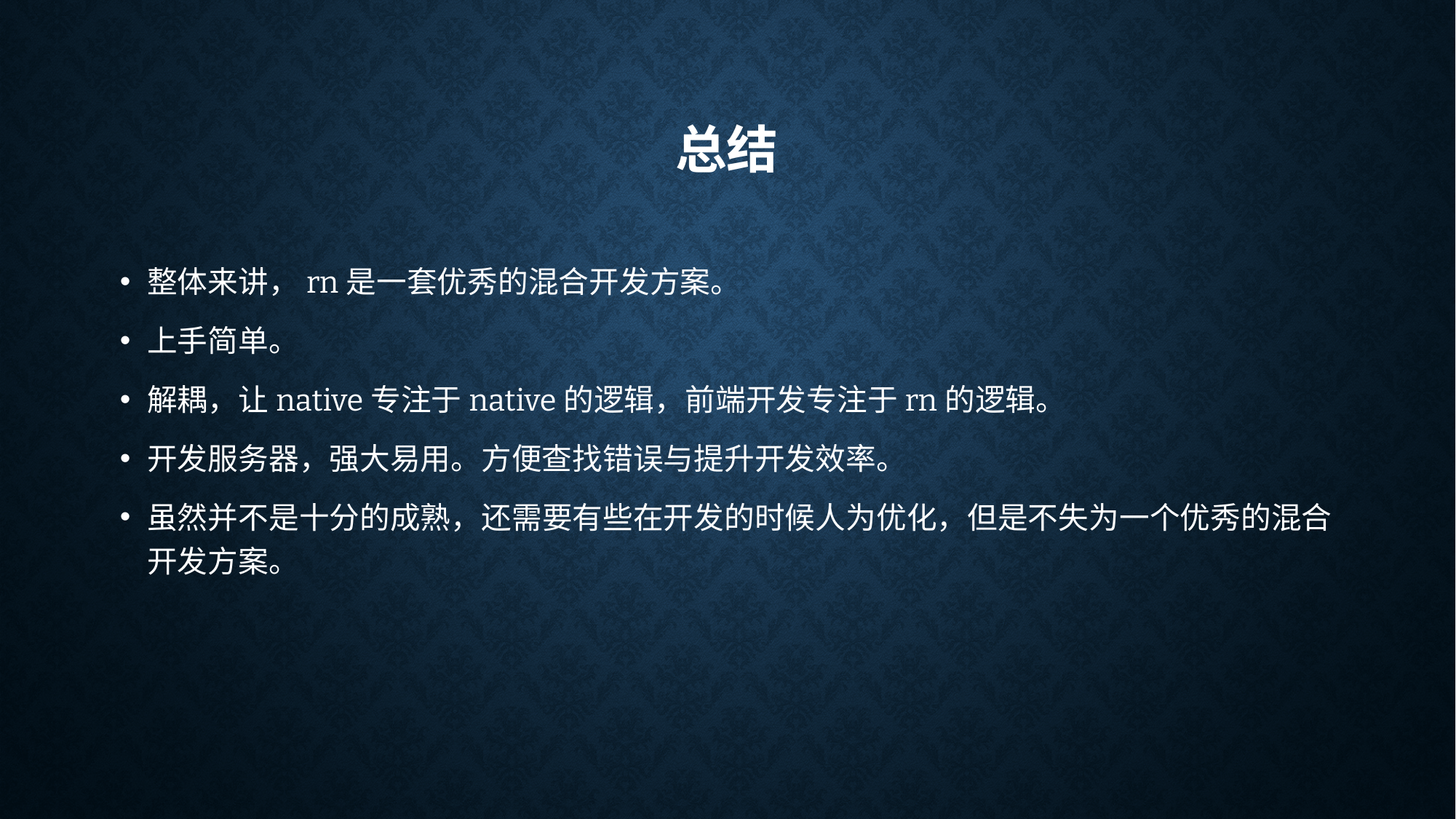

# 总结
整体来讲，rn是一套优秀的混合开发方案。
上手简单。
解耦，让native专注于native的逻辑，前端开发专注于rn的逻辑。
开发服务器，强大易用。方便查找错误与提升开发效率。
虽然并不是十分的成熟，还需要有些在开发的时候人为优化，但是不失为一个优秀的混合开发方案。